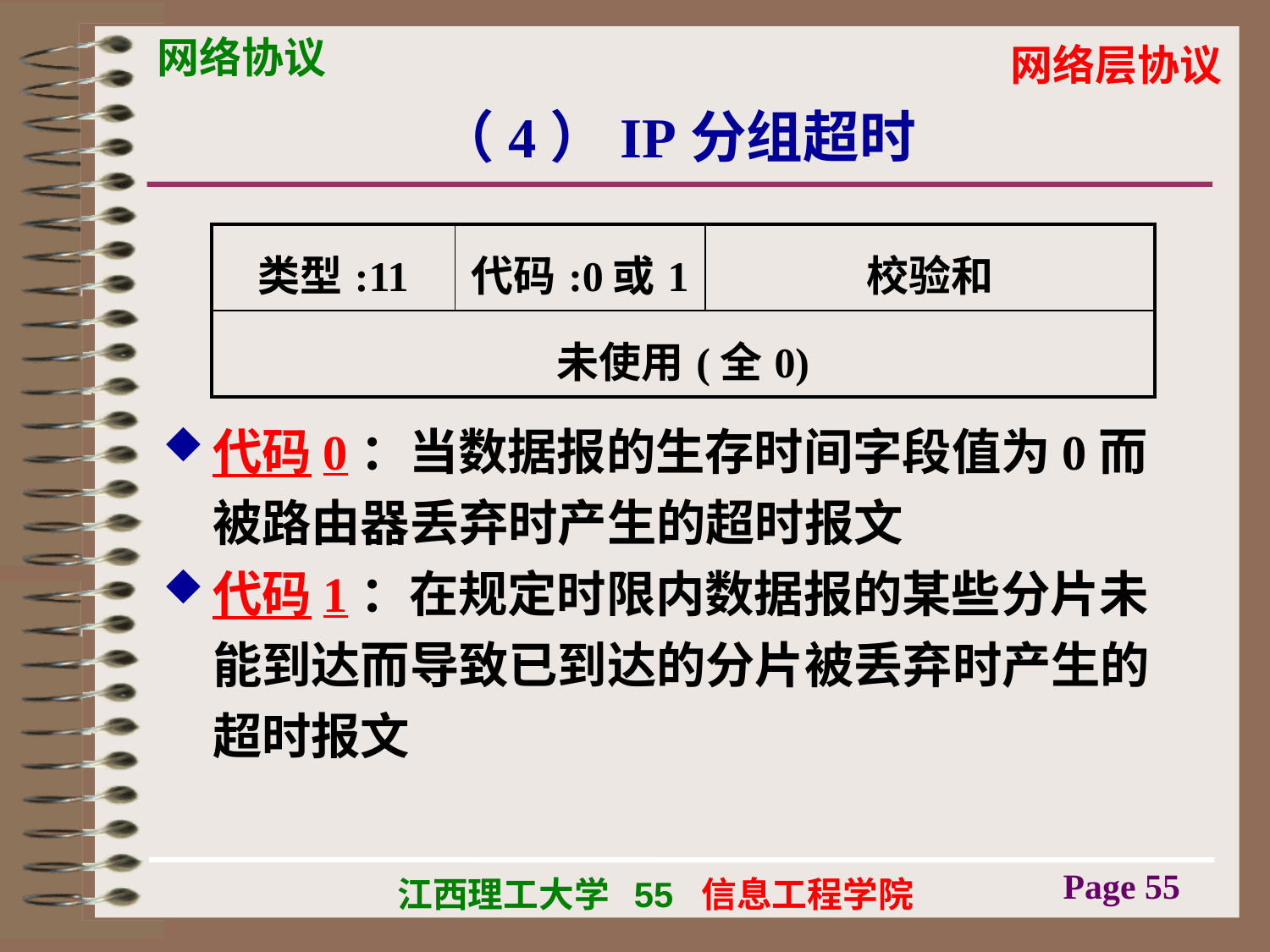

# （4）IP分组超时
| 类型:11 | 代码:0或1 | 校验和 |
| --- | --- | --- |
| 未使用(全0) |  |  |
代码0：当数据报的生存时间字段值为0而被路由器丢弃时产生的超时报文
代码1：在规定时限内数据报的某些分片未能到达而导致已到达的分片被丢弃时产生的超时报文
Page 55